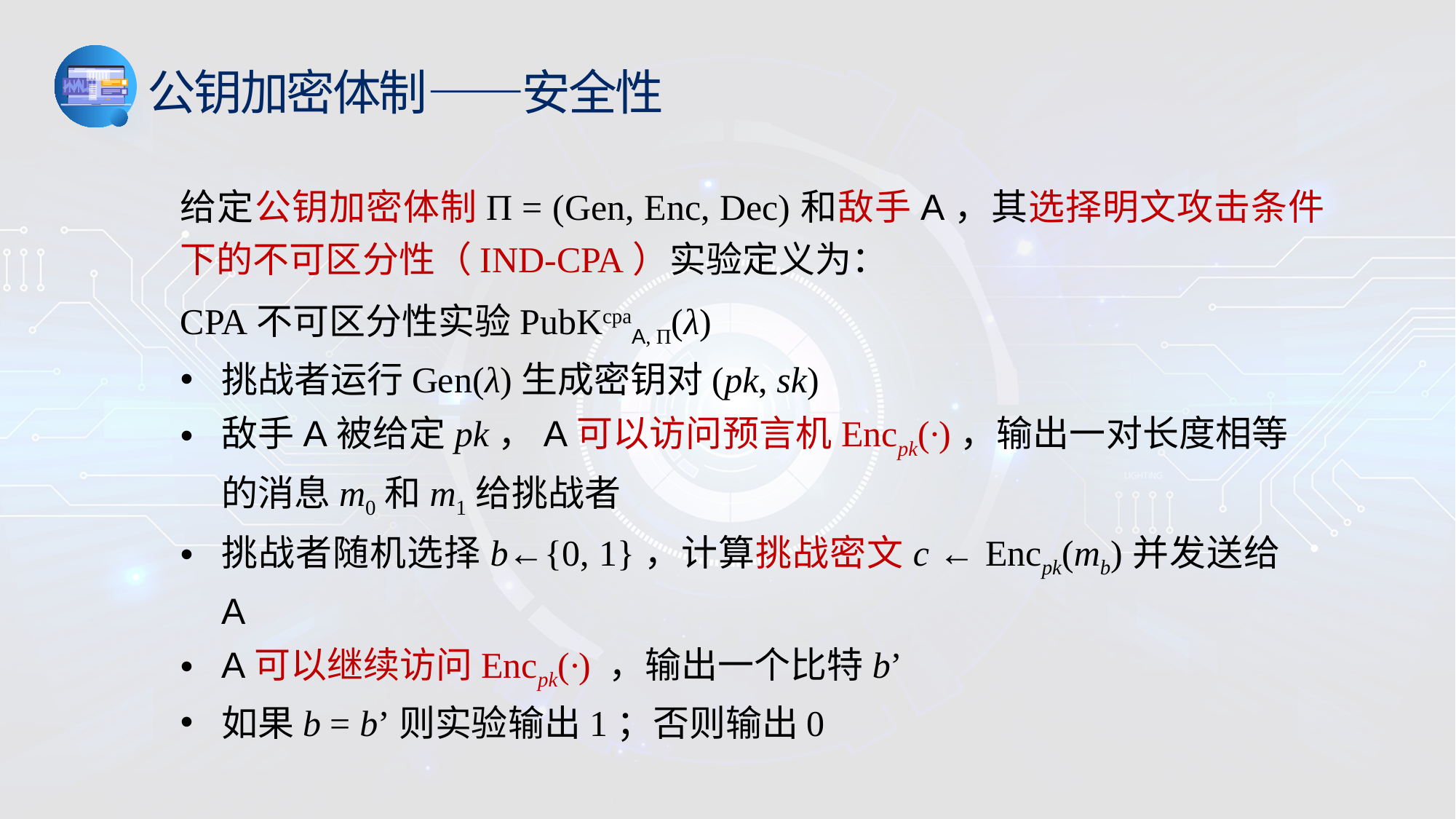

公钥加密体制——安全性

给定公钥加密体制Π = (Gen, Enc, Dec)和敌手A，其选择明文攻击条件下的不可区分性（IND-CPA）实验定义为：
CPA不可区分性实验PubKcpaA, Π(λ)
挑战者运行Gen(λ)生成密钥对(pk, sk)
敌手A被给定pk，A可以访问预言机Encpk(·)，输出一对长度相等的消息m0和m1给挑战者
挑战者随机选择b←{0, 1}，计算挑战密文c ← Encpk(mb)并发送给A
A可以继续访问Encpk(·) ，输出一个比特b’
如果b = b’则实验输出1；否则输出0